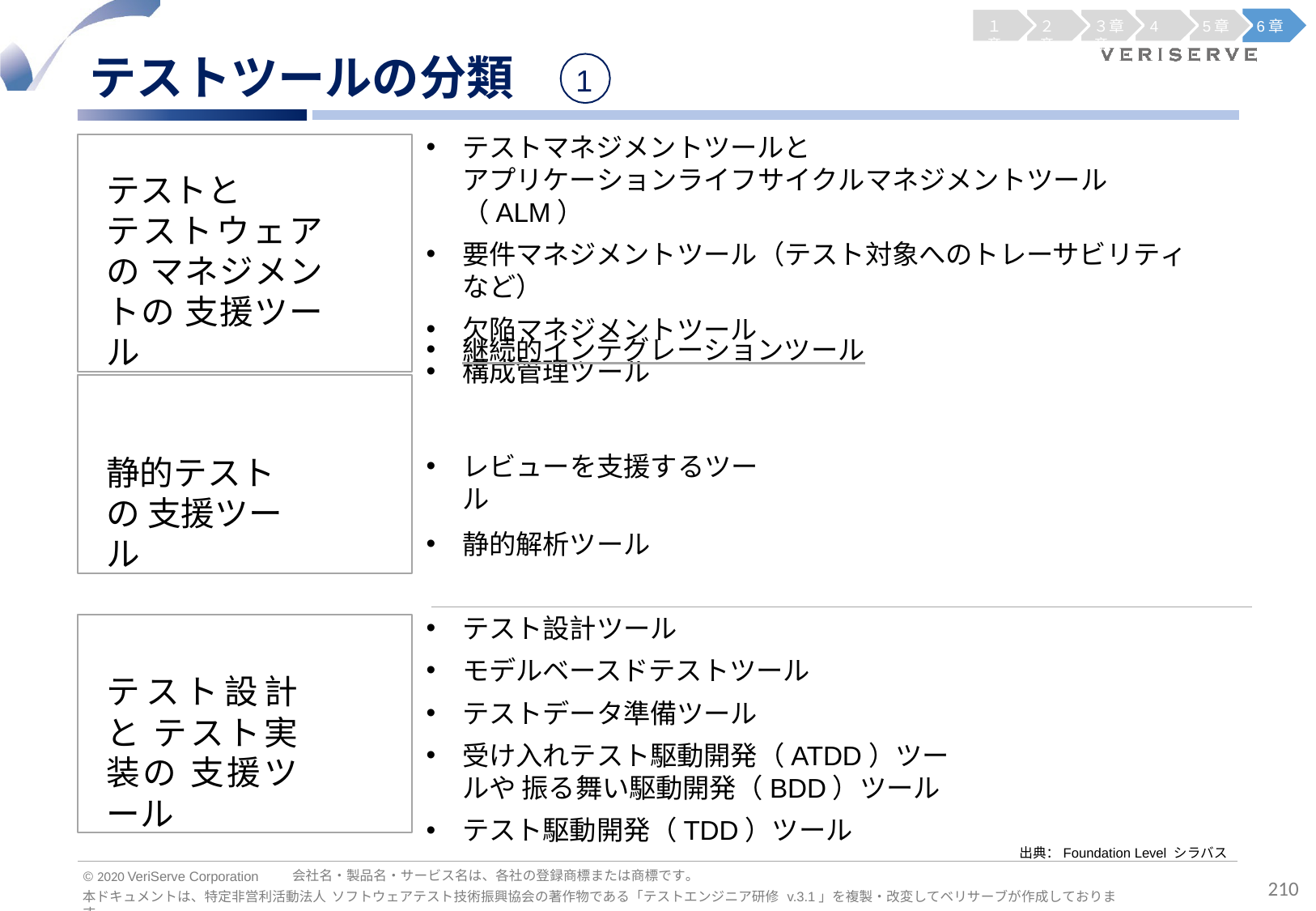

１章
２章
３章	4章
5章
6章
テストツールの分類

1
テストマネジメントツールと
アプリケーションライフサイクルマネジメントツール（ALM）
要件マネジメントツール（テスト対象へのトレーサビリティなど）
欠陥マネジメントツール
構成管理ツール

テストと
テストウェアの マネジメントの 支援ツール
継続的インテグレーションツール

静的テストの 支援ツール
レビューを支援するツール
静的解析ツール
テスト設計ツール
モデルベースドテストツール
テストデータ準備ツール
受け入れテスト駆動開発（ATDD）ツールや 振る舞い駆動開発（BDD）ツール
テスト駆動開発（TDD）ツール

テスト設計と テスト実装の 支援ツール
出典：Foundation Level シラバス
会社名・製品名・サービス名は、各社の登録商標または商標です。
© 2020 VeriServe Corporation
210
本ドキュメントは、特定非営利活動法人 ソフトウェアテスト技術振興協会の著作物である「テストエンジニア研修 v.3.1」を複製・改変してベリサーブが作成しております。